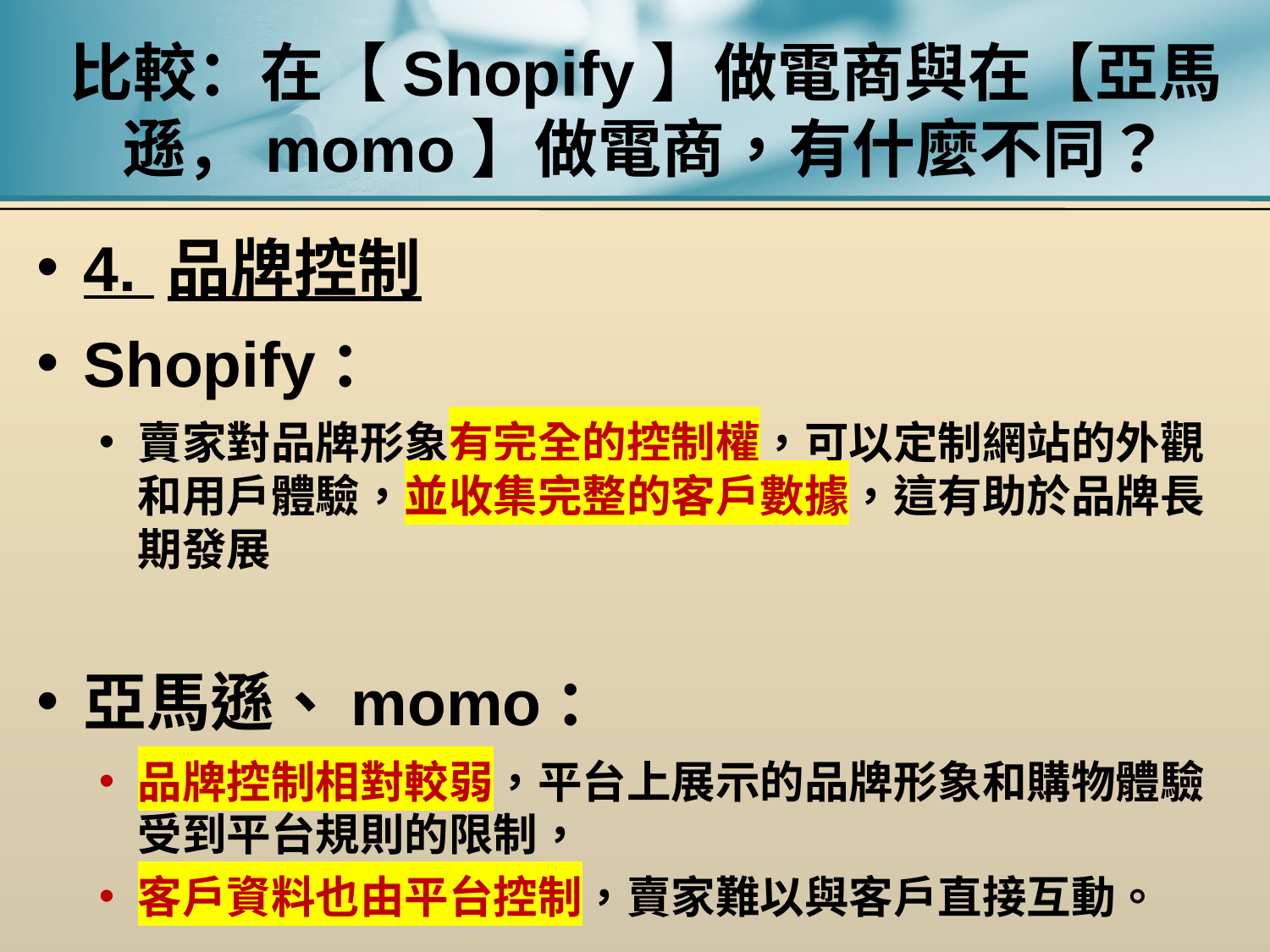

# 比較：在【Shopify】做電商與在【亞馬遜，momo】做電商，有什麼不同？
4. 品牌控制
Shopify：
賣家對品牌形象有完全的控制權，可以定制網站的外觀和用戶體驗，並收集完整的客戶數據，這有助於品牌長期發展

亞馬遜、momo：
品牌控制相對較弱，平台上展示的品牌形象和購物體驗受到平台規則的限制，
客戶資料也由平台控制，賣家難以與客戶直接互動。